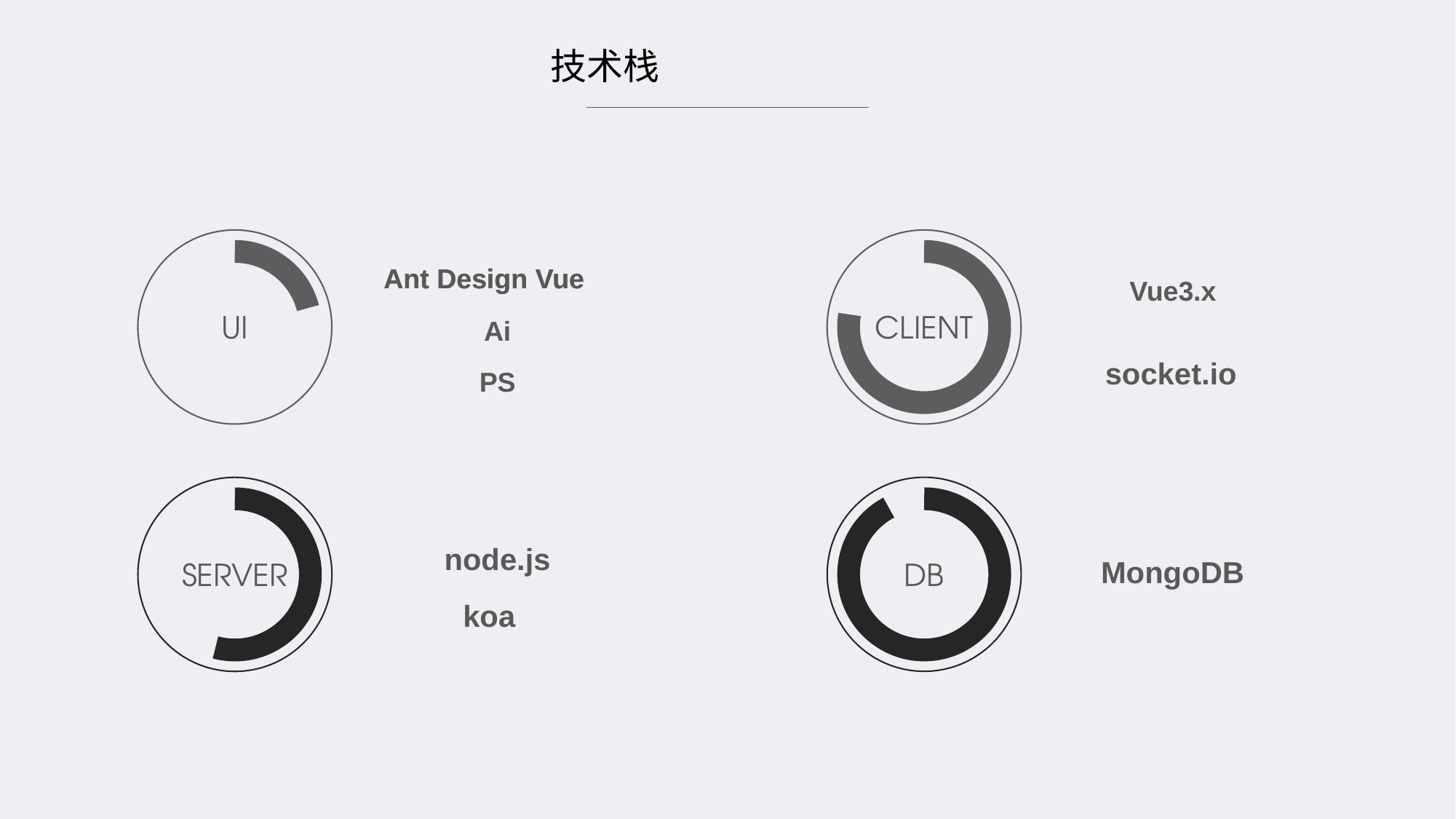

技术栈
UI

CLIENT

Ant Design Vue
Ant Design Vue
Vue3.x
Ai
socket.io
PS
DB

SERVER

node.js
MongoDB
koa